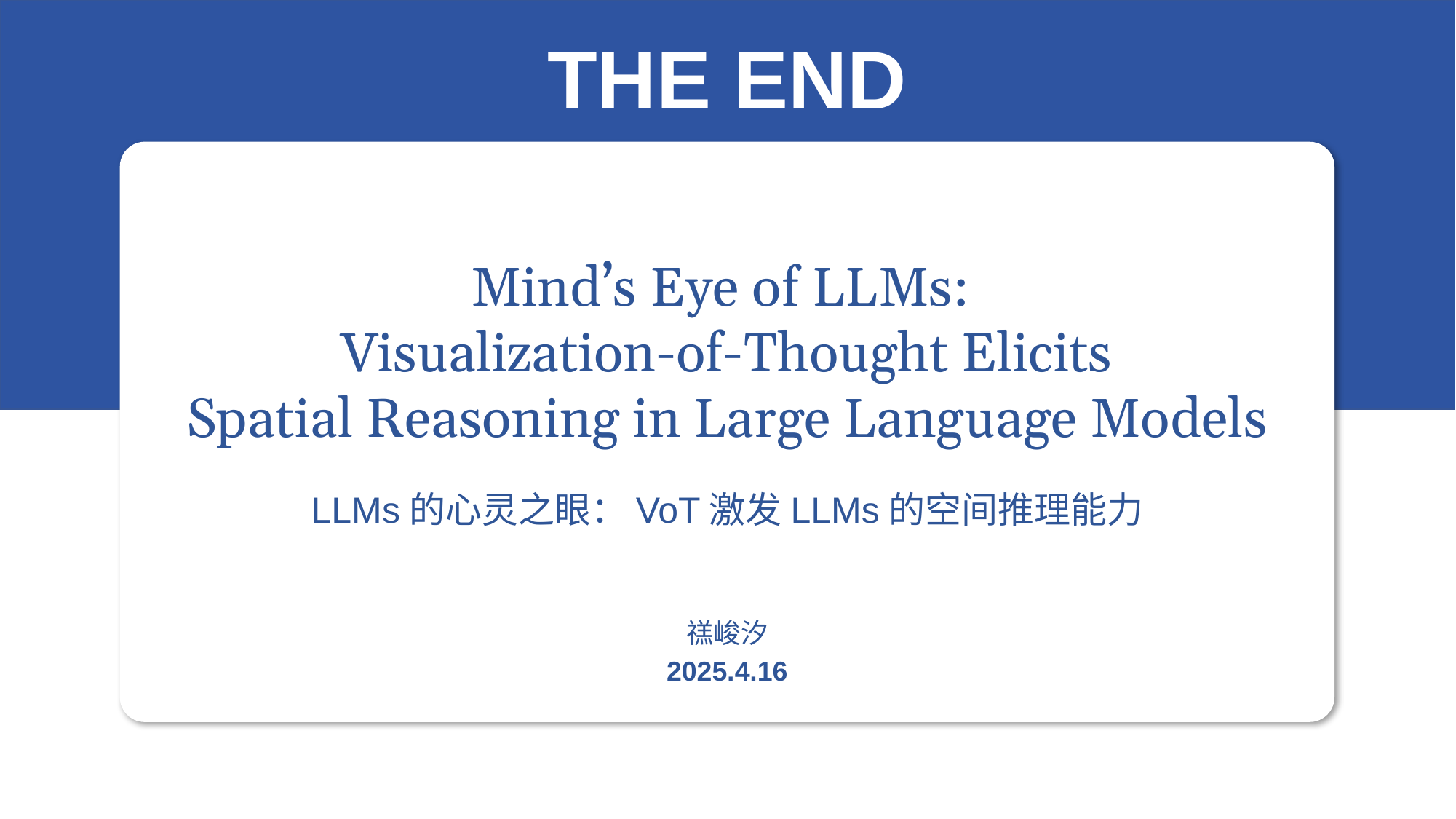

THE END

Mind’s Eye of LLMs:
Visualization-of-Thought Elicits
Spatial Reasoning in Large Language Models
LLMs的心灵之眼：VoT激发LLMs的空间推理能力
禚峻汐
2025.4.16